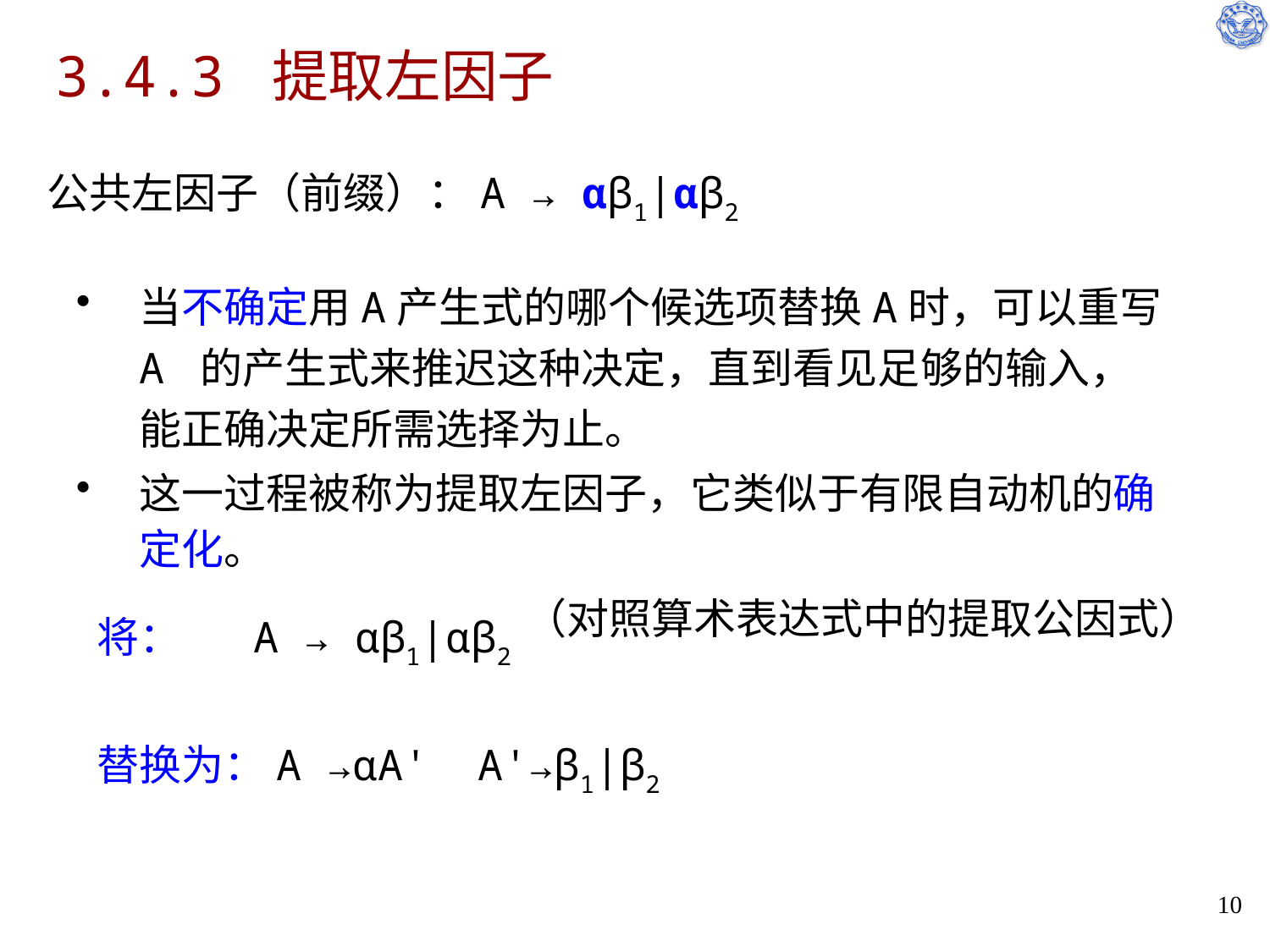

# 3.4.3 提取左因子
公共左因子（前缀）：A → αβ1|αβ2
当不确定用A产生式的哪个候选项替换A时，可以重写A 的产生式来推迟这种决定，直到看见足够的输入，能正确决定所需选择为止。
这一过程被称为提取左因子，它类似于有限自动机的确定化。
（对照算术表达式中的提取公因式）
将：	  A → αβ1|αβ2

替换为：A →αA'	A'→β1|β2
10
A → α(β1|β2 )